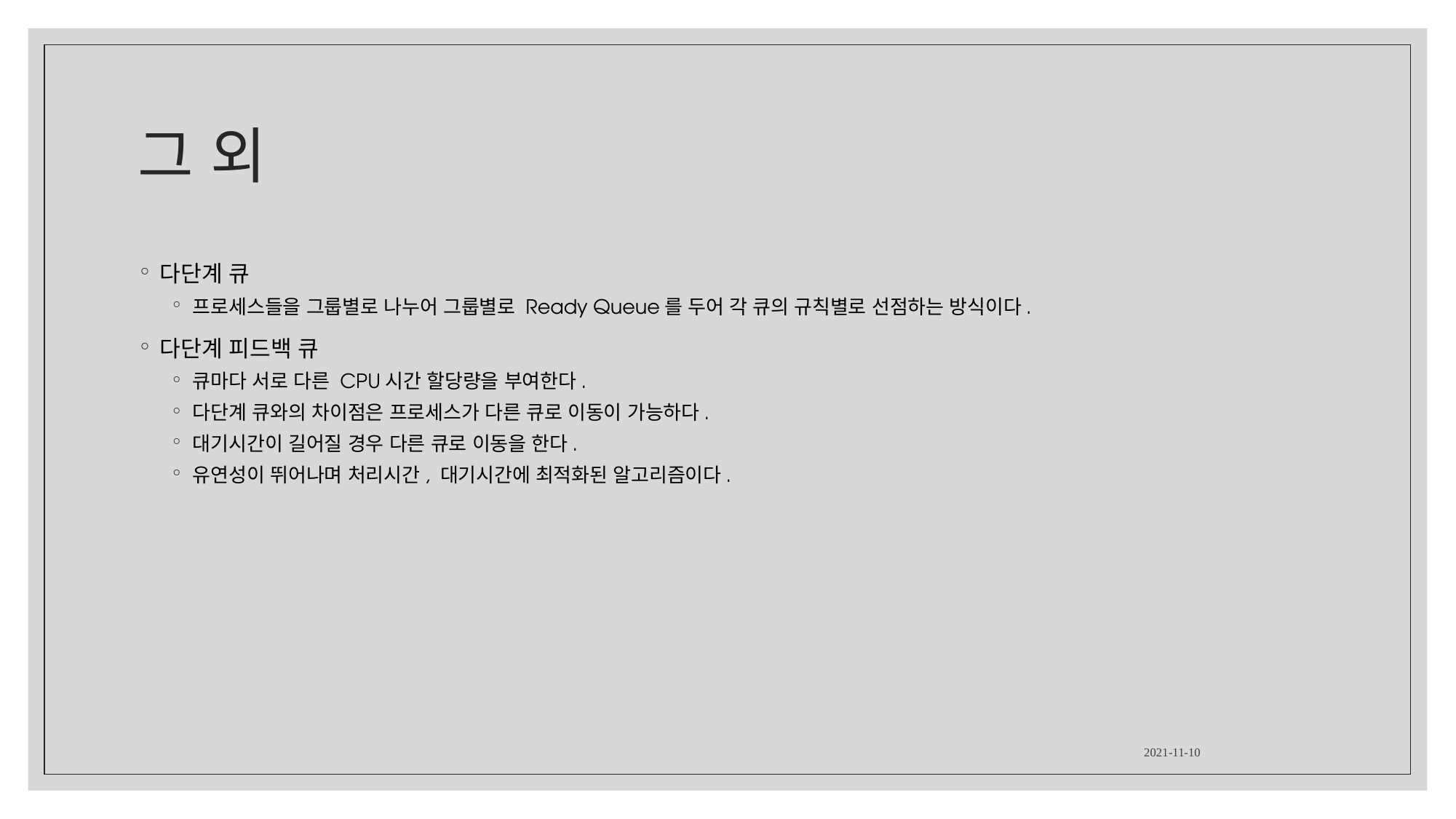

# 그 외
다단계 큐
프로세스들을 그룹별로 나누어 그룹별로 Ready Queue를 두어 각 큐의 규칙별로 선점하는 방식이다.
다단계 피드백 큐
큐마다 서로 다른 CPU시간 할당량을 부여한다.
다단계 큐와의 차이점은 프로세스가 다른 큐로 이동이 가능하다.
대기시간이 길어질 경우 다른 큐로 이동을 한다.
유연성이 뛰어나며 처리시간, 대기시간에 최적화된 알고리즘이다.
2021-11-10